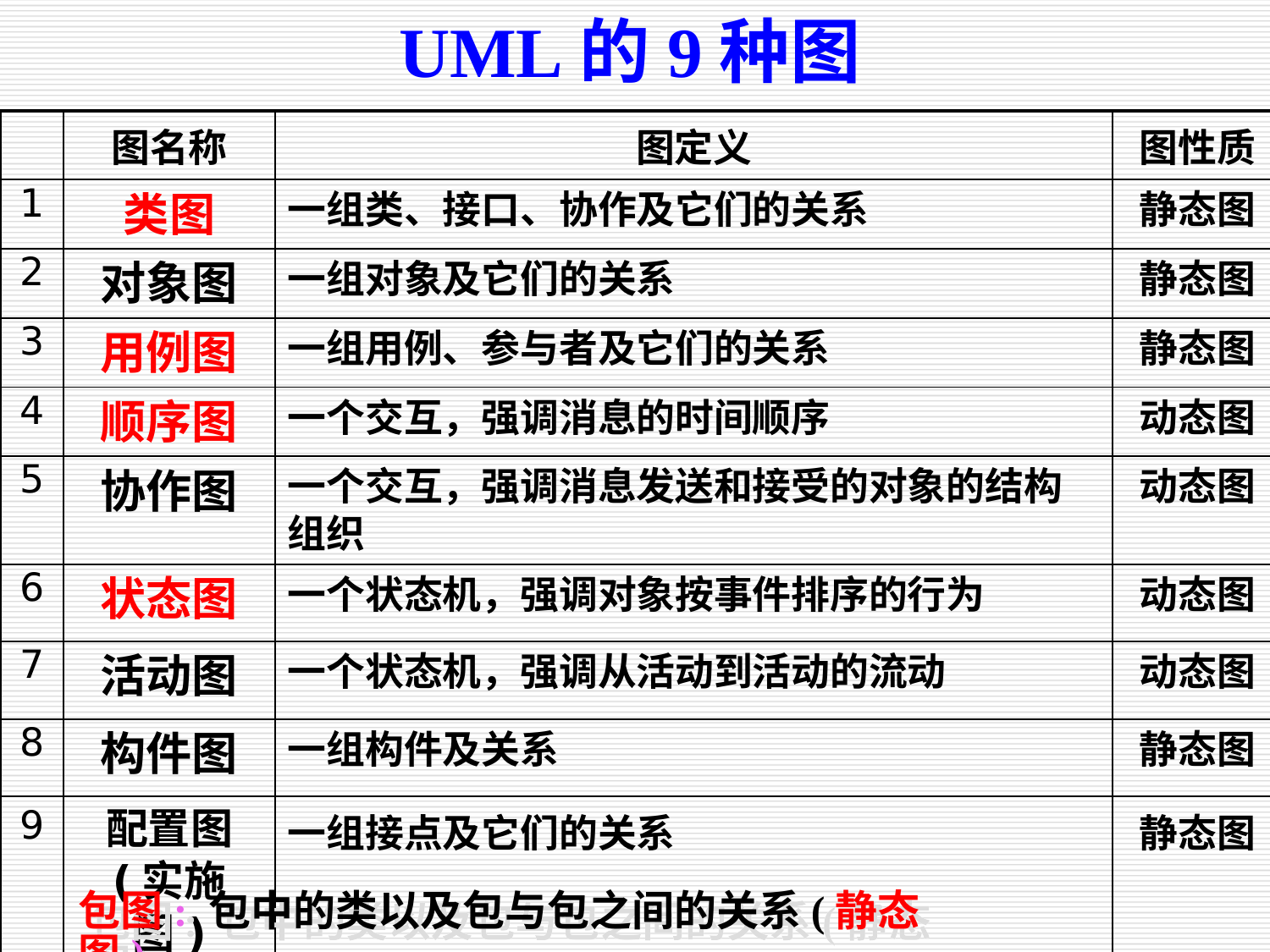

UML的9种图
|  | 图名称 | 图定义 | 图性质 |
| --- | --- | --- | --- |
| 1 | 类图 | 一组类、接口、协作及它们的关系 | 静态图 |
| 2 | 对象图 | 一组对象及它们的关系 | 静态图 |
| 3 | 用例图 | 一组用例、参与者及它们的关系 | 静态图 |
| 4 | 顺序图 | 一个交互，强调消息的时间顺序 | 动态图 |
| 5 | 协作图 | 一个交互，强调消息发送和接受的对象的结构组织 | 动态图 |
| 6 | 状态图 | 一个状态机，强调对象按事件排序的行为 | 动态图 |
| 7 | 活动图 | 一个状态机，强调从活动到活动的流动 | 动态图 |
| 8 | 构件图 | 一组构件及关系 | 静态图 |
| 9 | 配置图 (实施图) | 一组接点及它们的关系 | 静态图 |
包图: 包中的类以及包与包之间的关系(静态图)